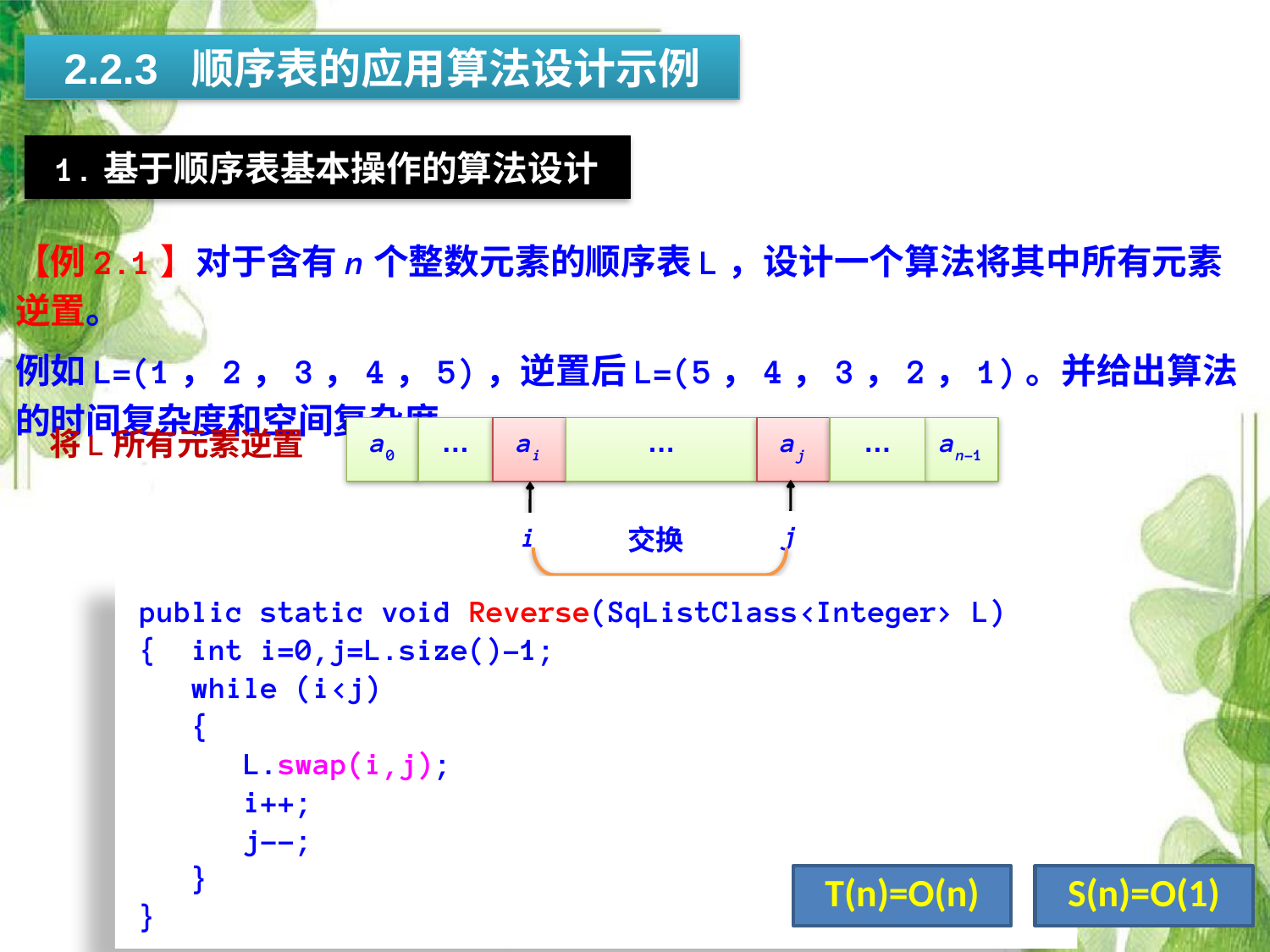

2.2.3  顺序表的应用算法设计示例
1.基于顺序表基本操作的算法设计
【例2.1】对于含有n个整数元素的顺序表L，设计一个算法将其中所有元素逆置。
例如L=(1，2，3，4，5)，逆置后L=(5，4，3，2，1)。并给出算法的时间复杂度和空间复杂度。
将L所有元素逆置
a0
…
ai
…
aj
…
an-1

j
i
交换
public static void Reverse(SqListClass<Integer> L)
{  int i=0,j=L.size()-1;
   while (i<j)
   {
      L.swap(i,j);
      i++;
      j--;
   }
}
T(n)=O(n)
S(n)=O(1)